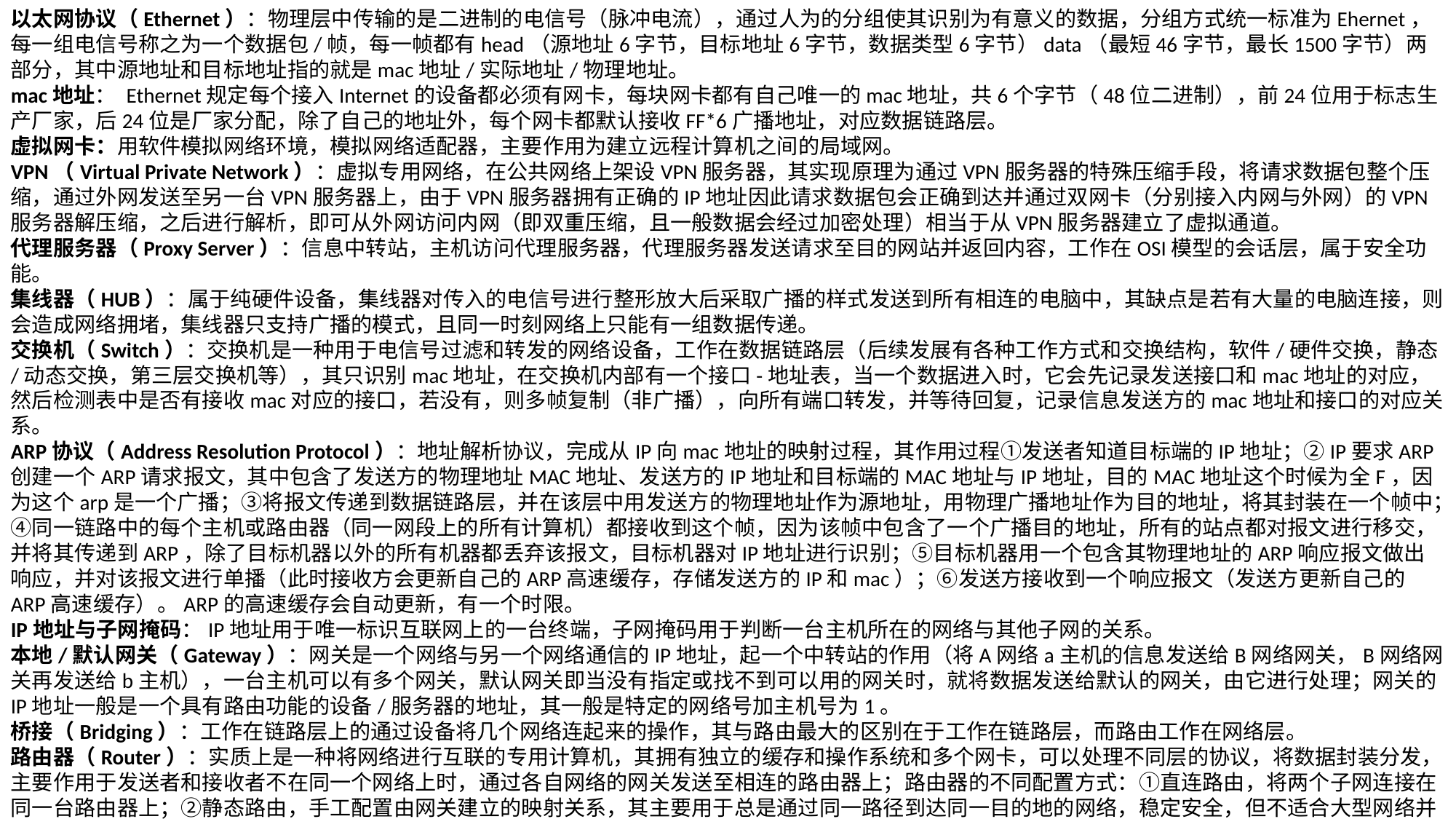

以太网协议（Ethernet）：物理层中传输的是二进制的电信号（脉冲电流），通过人为的分组使其识别为有意义的数据，分组方式统一标准为Ehernet，每一组电信号称之为一个数据包/帧，每一帧都有head（源地址6字节，目标地址6字节，数据类型6字节）data（最短46字节，最长1500字节）两部分，其中源地址和目标地址指的就是mac地址/实际地址/物理地址。
mac地址： Ethernet规定每个接入Internet的设备都必须有网卡，每块网卡都有自己唯一的mac地址，共6个字节（48位二进制），前24位用于标志生产厂家，后24位是厂家分配，除了自己的地址外，每个网卡都默认接收FF*6广播地址，对应数据链路层。
虚拟网卡：用软件模拟网络环境，模拟网络适配器，主要作用为建立远程计算机之间的局域网。
VPN（Virtual Private Network）：虚拟专用网络，在公共网络上架设VPN服务器，其实现原理为通过VPN服务器的特殊压缩手段，将请求数据包整个压缩，通过外网发送至另一台VPN服务器上，由于VPN服务器拥有正确的IP地址因此请求数据包会正确到达并通过双网卡（分别接入内网与外网）的VPN服务器解压缩，之后进行解析，即可从外网访问内网（即双重压缩，且一般数据会经过加密处理）相当于从VPN服务器建立了虚拟通道。
代理服务器（Proxy Server）：信息中转站，主机访问代理服务器，代理服务器发送请求至目的网站并返回内容，工作在OSI模型的会话层，属于安全功能。
集线器（HUB）：属于纯硬件设备，集线器对传入的电信号进行整形放大后采取广播的样式发送到所有相连的电脑中，其缺点是若有大量的电脑连接，则会造成网络拥堵，集线器只支持广播的模式，且同一时刻网络上只能有一组数据传递。
交换机（Switch）：交换机是一种用于电信号过滤和转发的网络设备，工作在数据链路层（后续发展有各种工作方式和交换结构，软件/硬件交换，静态/动态交换，第三层交换机等），其只识别mac地址，在交换机内部有一个接口-地址表，当一个数据进入时，它会先记录发送接口和mac地址的对应，然后检测表中是否有接收mac对应的接口，若没有，则多帧复制（非广播），向所有端口转发，并等待回复，记录信息发送方的mac地址和接口的对应关系。
ARP协议（Address Resolution Protocol）：地址解析协议，完成从IP向mac地址的映射过程，其作用过程①发送者知道目标端的IP地址；②IP要求ARP创建一个ARP请求报文，其中包含了发送方的物理地址MAC地址、发送方的IP地址和目标端的MAC地址与IP地址，目的MAC地址这个时候为全F，因为这个arp是一个广播；③将报文传递到数据链路层，并在该层中用发送方的物理地址作为源地址，用物理广播地址作为目的地址，将其封装在一个帧中；④同一链路中的每个主机或路由器（同一网段上的所有计算机）都接收到这个帧，因为该帧中包含了一个广播目的地址，所有的站点都对报文进行移交，并将其传递到ARP，除了目标机器以外的所有机器都丢弃该报文，目标机器对IP地址进行识别；⑤目标机器用一个包含其物理地址的ARP响应报文做出响应，并对该报文进行单播（此时接收方会更新自己的ARP高速缓存，存储发送方的IP和mac）；⑥发送方接收到一个响应报文（发送方更新自己的ARP高速缓存）。ARP的高速缓存会自动更新，有一个时限。
IP地址与子网掩码：IP地址用于唯一标识互联网上的一台终端，子网掩码用于判断一台主机所在的网络与其他子网的关系。
本地/默认网关（Gateway）：网关是一个网络与另一个网络通信的IP地址，起一个中转站的作用（将A网络a主机的信息发送给B网络网关，B网络网关再发送给b主机），一台主机可以有多个网关，默认网关即当没有指定或找不到可以用的网关时，就将数据发送给默认的网关，由它进行处理；网关的IP地址一般是一个具有路由功能的设备/服务器的地址，其一般是特定的网络号加主机号为1。
桥接（Bridging）：工作在链路层上的通过设备将几个网络连起来的操作，其与路由最大的区别在于工作在链路层，而路由工作在网络层。
路由器（Router）：实质上是一种将网络进行互联的专用计算机，其拥有独立的缓存和操作系统和多个网卡，可以处理不同层的协议，将数据封装分发，主要作用于发送者和接收者不在同一个网络上时，通过各自网络的网关发送至相连的路由器上；路由器的不同配置方式：①直连路由，将两个子网连接在同一台路由器上；②静态路由，手工配置由网关建立的映射关系，其主要用于总是通过同一路径到达同一目的地的网络，稳定安全，但不适合大型网络并且只能用于特殊目的或简单网络，需要维护；③动态路由，最常用的配置方法，通过路由选择算法来确定最优的传递信息的路径（其需要考虑路径长度(路径代价csot，跳数hop)，可靠性，带宽，延时，负载，通信代价等因素）。